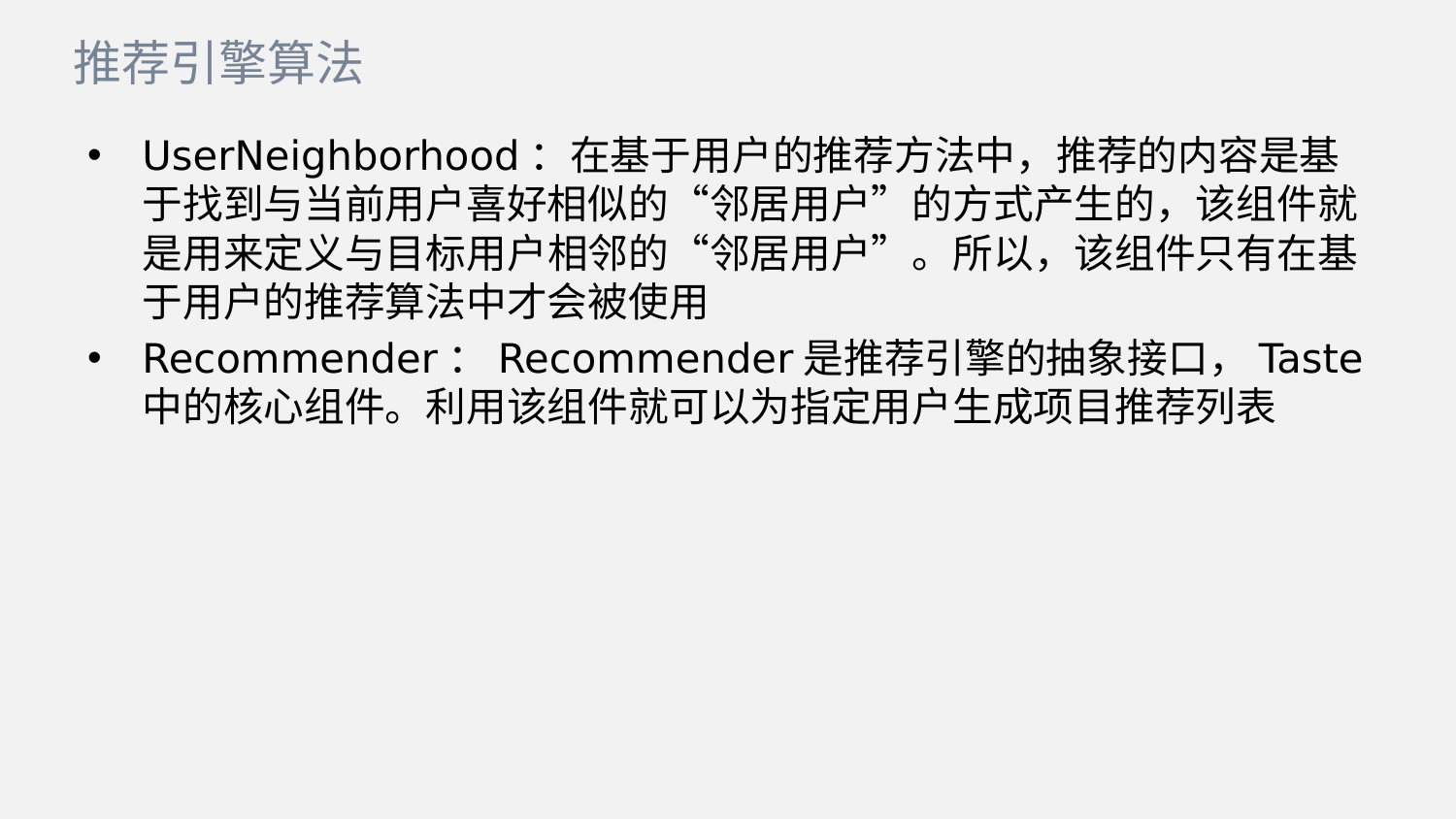

推荐引擎算法
UserNeighborhood：在基于用户的推荐方法中，推荐的内容是基于找到与当前用户喜好相似的“邻居用户”的方式产生的，该组件就是用来定义与目标用户相邻的“邻居用户”。所以，该组件只有在基于用户的推荐算法中才会被使用
Recommender：Recommender是推荐引擎的抽象接口，Taste 中的核心组件。利用该组件就可以为指定用户生成项目推荐列表